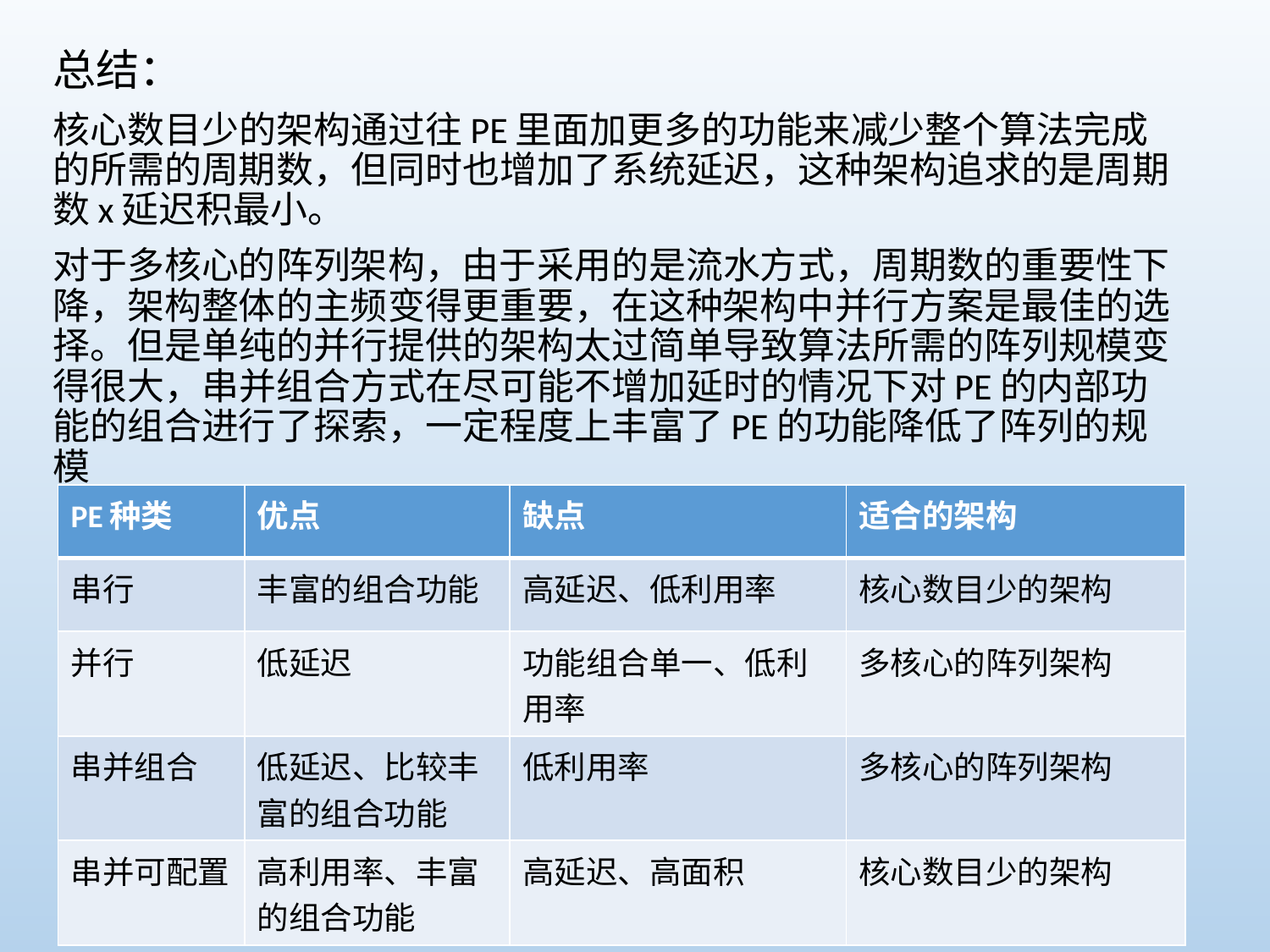

总结：
核心数目少的架构通过往PE里面加更多的功能来减少整个算法完成的所需的周期数，但同时也增加了系统延迟，这种架构追求的是周期数x延迟积最小。
对于多核心的阵列架构，由于采用的是流水方式，周期数的重要性下降，架构整体的主频变得更重要，在这种架构中并行方案是最佳的选择。但是单纯的并行提供的架构太过简单导致算法所需的阵列规模变得很大，串并组合方式在尽可能不增加延时的情况下对PE的内部功能的组合进行了探索，一定程度上丰富了PE的功能降低了阵列的规模
| PE种类 | 优点 | 缺点 | 适合的架构 |
| --- | --- | --- | --- |
| 串行 | 丰富的组合功能 | 高延迟、低利用率 | 核心数目少的架构 |
| 并行 | 低延迟 | 功能组合单一、低利用率 | 多核心的阵列架构 |
| 串并组合 | 低延迟、比较丰富的组合功能 | 低利用率 | 多核心的阵列架构 |
| 串并可配置 | 高利用率、丰富的组合功能 | 高延迟、高面积 | 核心数目少的架构 |